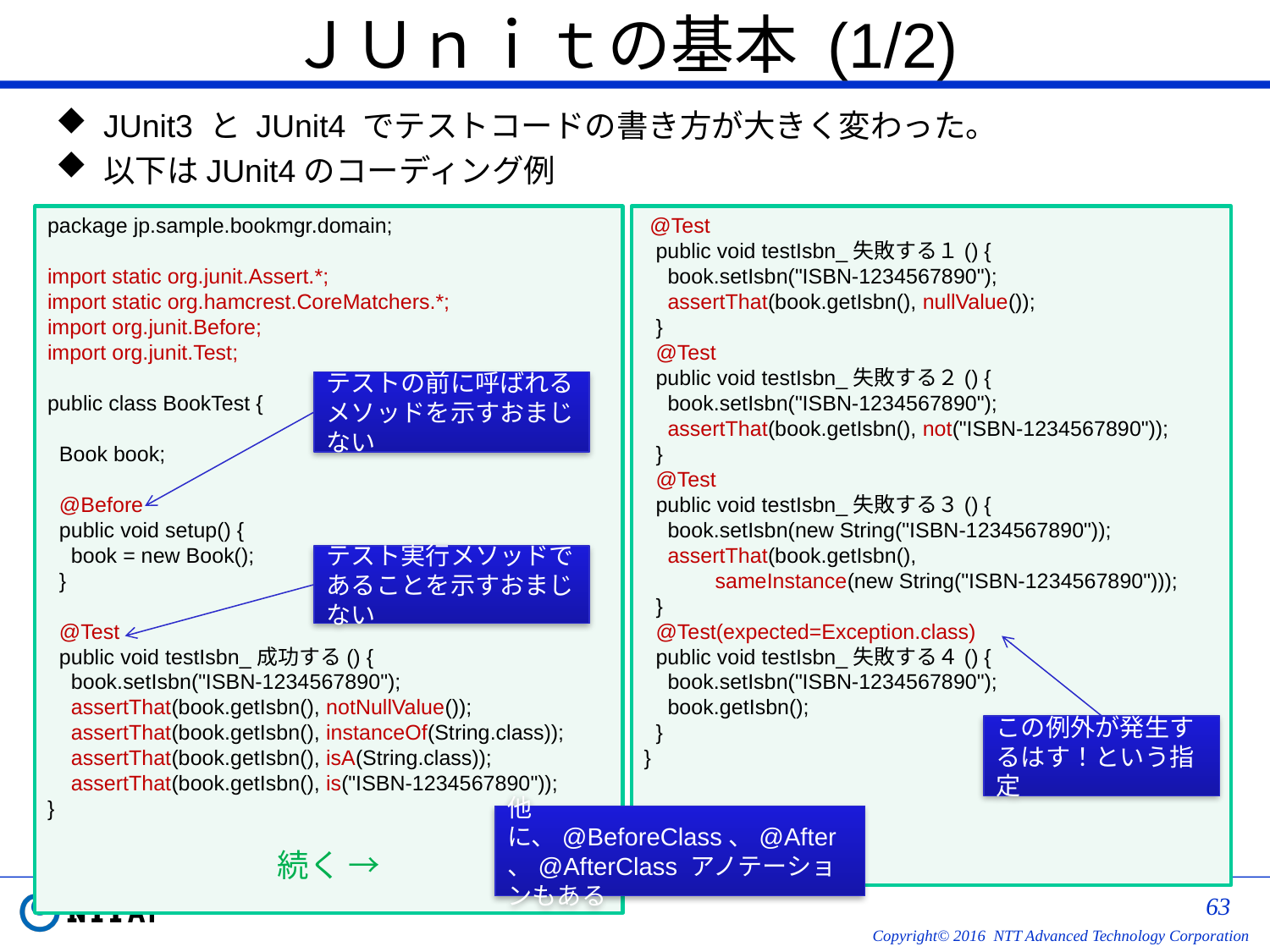

# ＪＵｎｉｔの基本 (1/2)
JUnit3 と JUnit4 でテストコードの書き方が大きく変わった。
以下はJUnit4のコーディング例

package jp.sample.bookmgr.domain;

import static org.junit.Assert.*;
import static org.hamcrest.CoreMatchers.*;
import org.junit.Before;
import org.junit.Test;

public class BookTest {

  Book book;

  @Before
  public void setup() {
    book = new Book();
  }

  @Test
  public void testIsbn_成功する() {
    book.setIsbn("ISBN-1234567890");
    assertThat(book.getIsbn(), notNullValue());
    assertThat(book.getIsbn(), instanceOf(String.class));
    assertThat(book.getIsbn(), isA(String.class));
    assertThat(book.getIsbn(), is("ISBN-1234567890"));
}

続く →
 @Test
  public void testIsbn_失敗する１() {
    book.setIsbn("ISBN-1234567890");
    assertThat(book.getIsbn(), nullValue());
  }
  @Test
  public void testIsbn_失敗する２() {
    book.setIsbn("ISBN-1234567890");
    assertThat(book.getIsbn(), not("ISBN-1234567890"));
  }
  @Test
  public void testIsbn_失敗する３() {
    book.setIsbn(new String("ISBN-1234567890"));
    assertThat(book.getIsbn(),
            sameInstance(new String("ISBN-1234567890")));
  }
  @Test(expected=Exception.class)
  public void testIsbn_失敗する４() {
    book.setIsbn("ISBN-1234567890");
    book.getIsbn();
  }
}
テストの前に呼ばれるメソッドを示すおまじない
テスト実行メソッドであることを示すおまじない
この例外が発生するはす！という指定
他に、@BeforeClass、@After、@AfterClass アノテーションもある
63